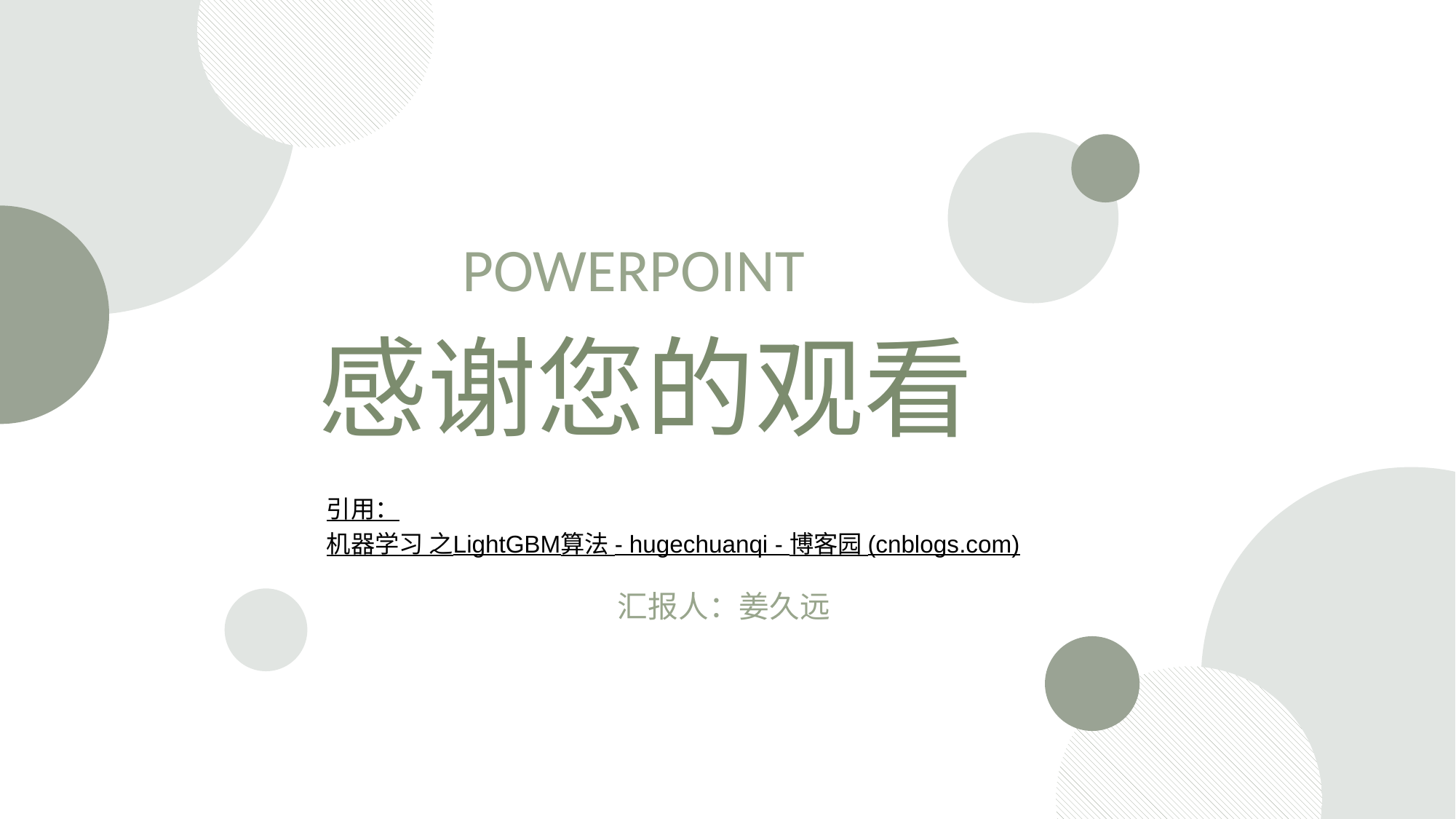

POWERPOINT
感谢您的观看

引用：
机器学习 之LightGBM算法 - hugechuanqi - 博客园 (cnblogs.com)
汇报人：姜久远